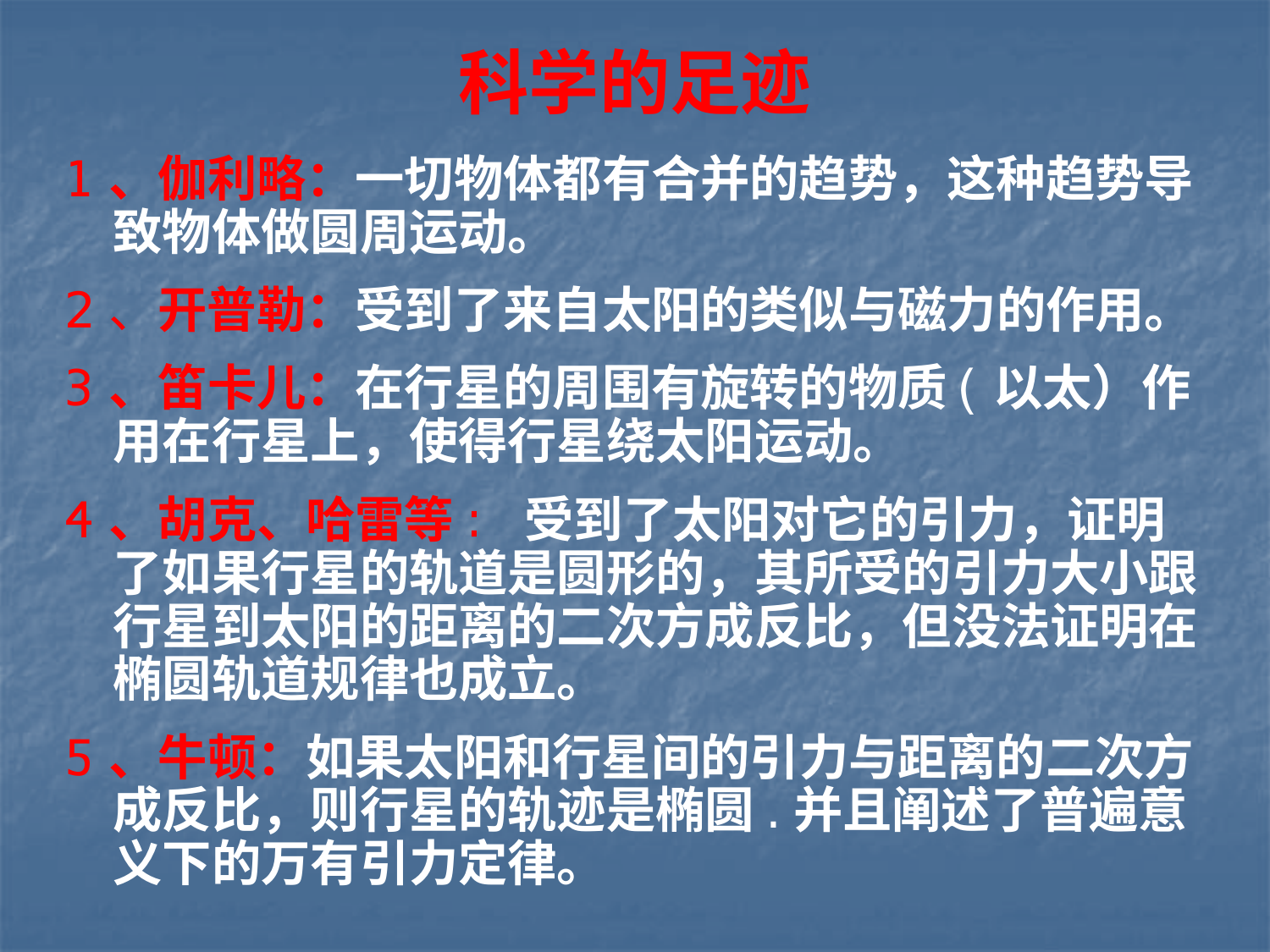

# 科学的足迹
1、伽利略：一切物体都有合并的趋势，这种趋势导致物体做圆周运动。
2、开普勒：受到了来自太阳的类似与磁力的作用。
3、笛卡儿：在行星的周围有旋转的物质(以太）作用在行星上，使得行星绕太阳运动。
4、胡克、哈雷等:  受到了太阳对它的引力，证明了如果行星的轨道是圆形的，其所受的引力大小跟行星到太阳的距离的二次方成反比，但没法证明在椭圆轨道规律也成立。
5、牛顿：如果太阳和行星间的引力与距离的二次方成反比，则行星的轨迹是椭圆.并且阐述了普遍意义下的万有引力定律。